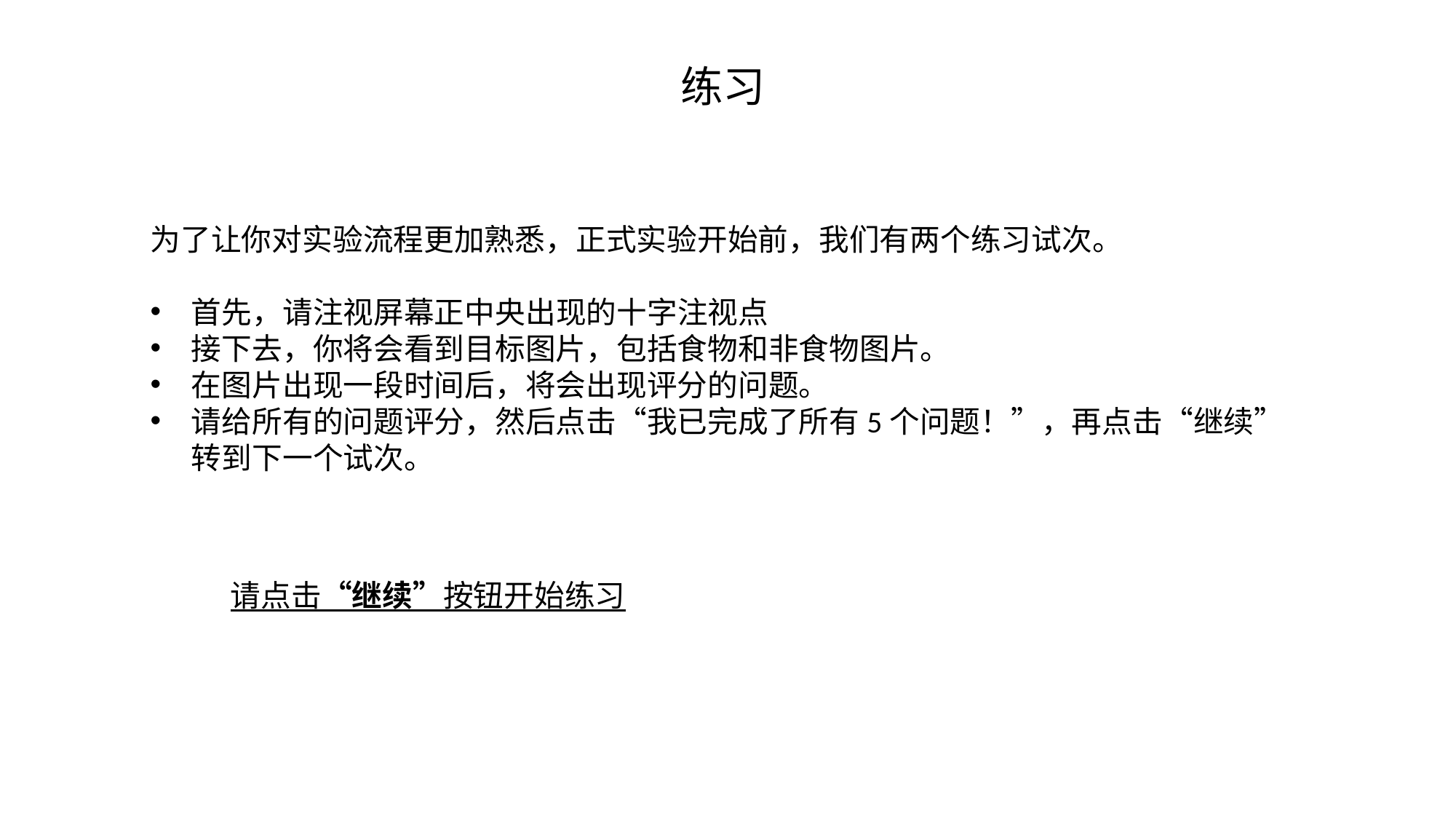

练习

为了让你对实验流程更加熟悉，正式实验开始前，我们有两个练习试次。

首先，请注视屏幕正中央出现的十字注视点
接下去，你将会看到目标图片，包括食物和非食物图片。
在图片出现一段时间后，将会出现评分的问题。
请给所有的问题评分，然后点击“我已完成了所有5个问题！”，再点击“继续”转到下一个试次。
请点击“继续”按钮开始练习